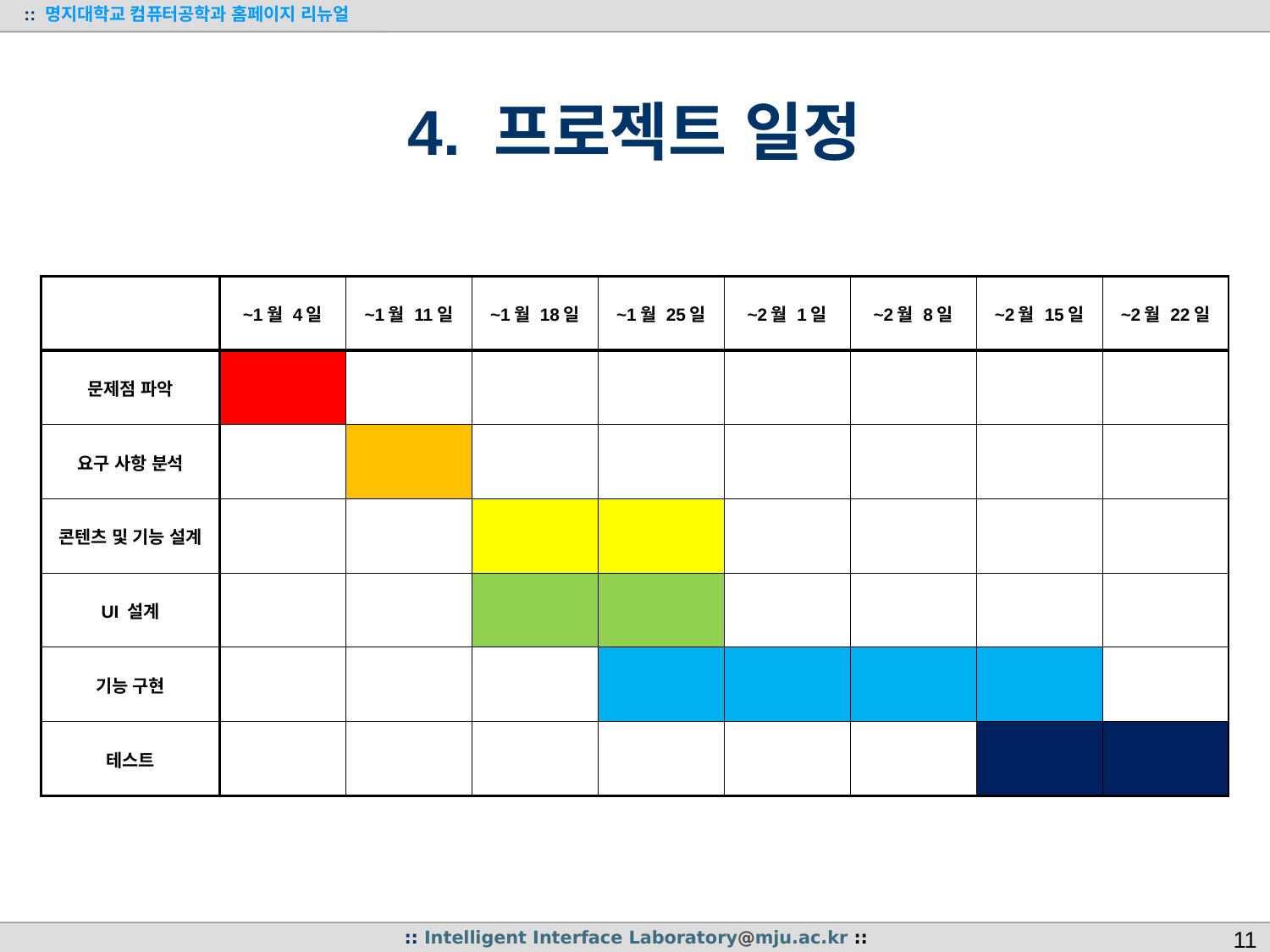

# 4. 프로젝트 일정
|  | ~1월 4일 | ~1월 11일 | ~1월 18일 | ~1월 25일 | ~2월 1일 | ~2월 8일 | ~2월 15일 | ~2월 22일 |
| --- | --- | --- | --- | --- | --- | --- | --- | --- |
| 문제점 파악 |  |  |  |  |  |  |  |  |
| 요구 사항 분석 |  |  |  |  |  |  |  |  |
| 콘텐츠 및 기능 설계 |  |  |  |  |  |  |  |  |
| UI 설계 |  |  |  |  |  |  |  |  |
| 기능 구현 |  |  |  |  |  |  |  |  |
| 테스트 |  |  |  |  |  |  |  |  |
11